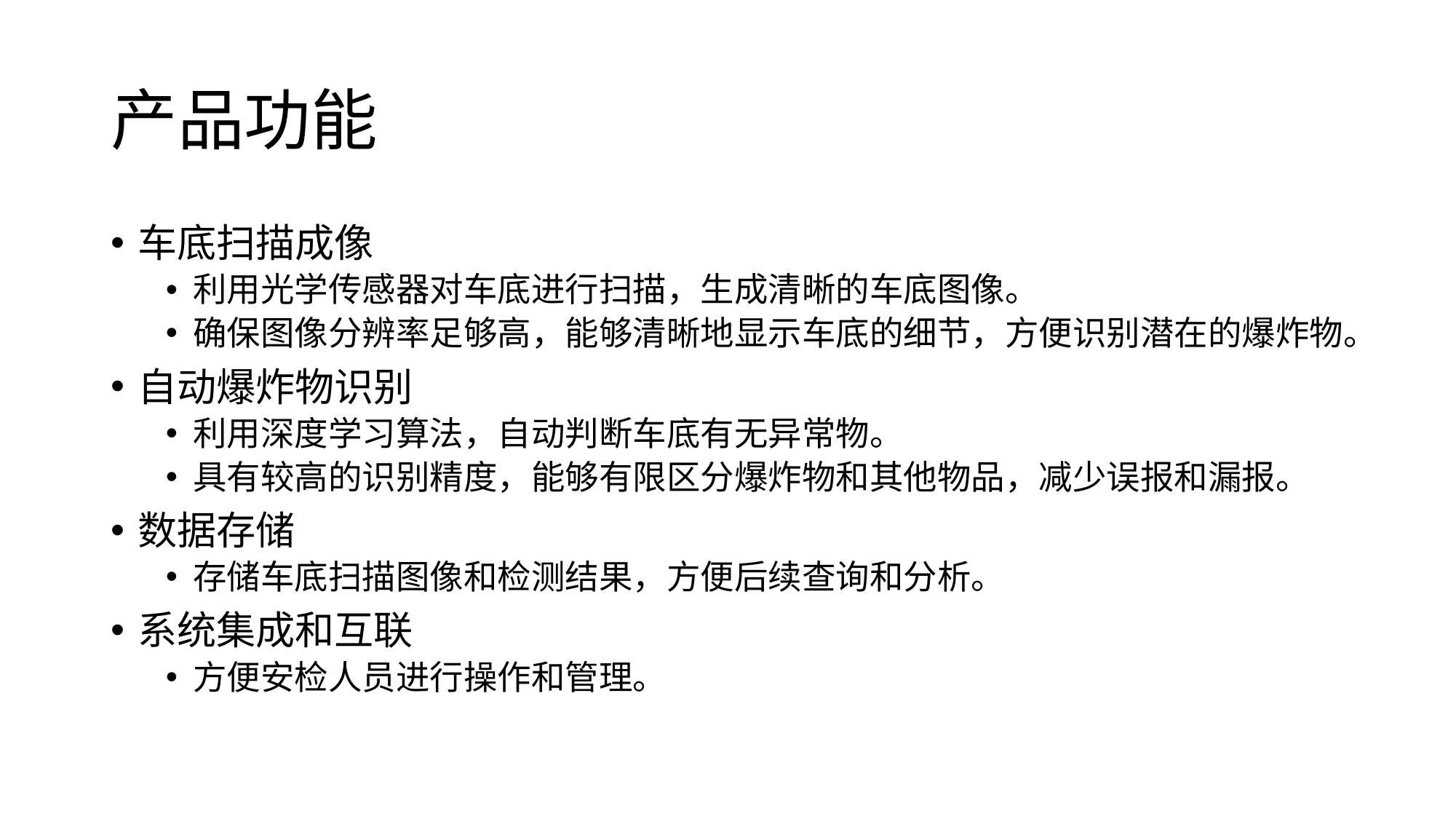

# 产品功能
车底扫描成像
利用光学传感器对车底进行扫描，生成清晰的车底图像。
确保图像分辨率足够高，能够清晰地显示车底的细节，方便识别潜在的爆炸物。
自动爆炸物识别
利用深度学习算法，自动判断车底有无异常物。
具有较高的识别精度，能够有限区分爆炸物和其他物品，减少误报和漏报。
数据存储
存储车底扫描图像和检测结果，方便后续查询和分析。
系统集成和互联
方便安检人员进行操作和管理。